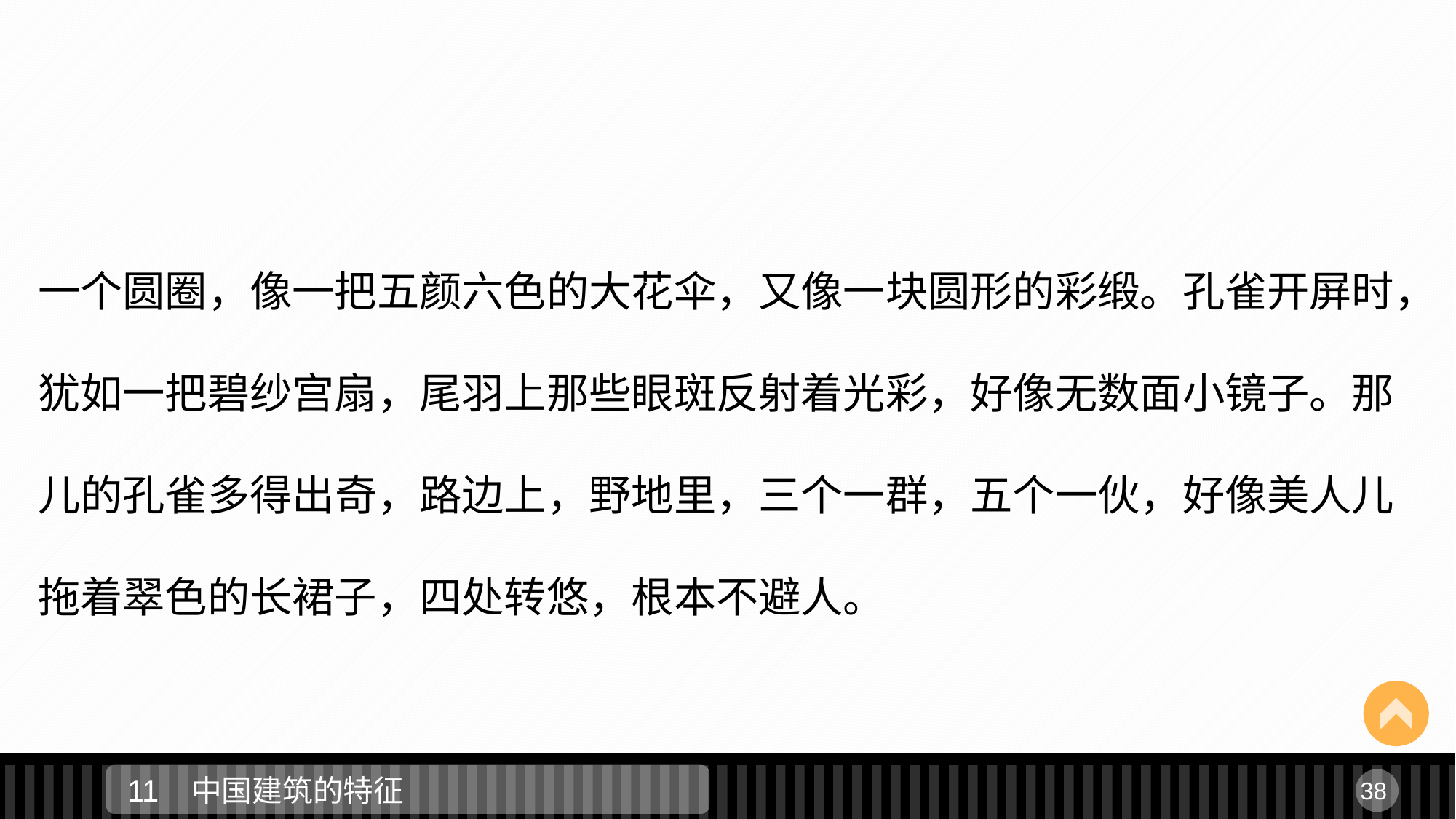

一个圆圈，像一把五颜六色的大花伞，又像一块圆形的彩缎。孔雀开屏时，犹如一把碧纱宫扇，尾羽上那些眼斑反射着光彩，好像无数面小镜子。那儿的孔雀多得出奇，路边上，野地里，三个一群，五个一伙，好像美人儿拖着翠色的长裙子，四处转悠，根本不避人。